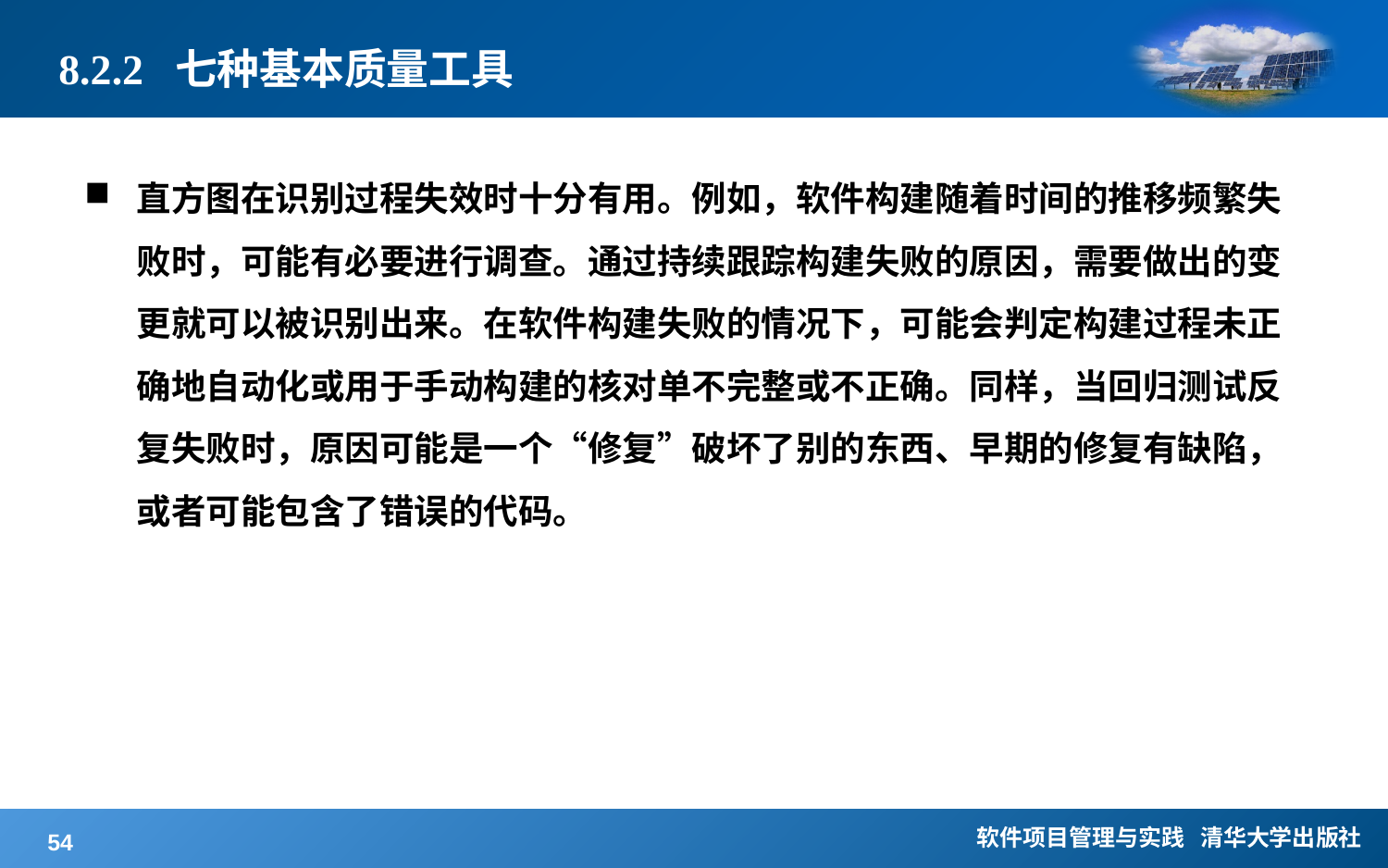

# 8.2.2  七种基本质量工具
直方图在识别过程失效时十分有用。例如，软件构建随着时间的推移频繁失败时，可能有必要进行调查。通过持续跟踪构建失败的原因，需要做出的变更就可以被识别出来。在软件构建失败的情况下，可能会判定构建过程未正确地自动化或用于手动构建的核对单不完整或不正确。同样，当回归测试反复失败时，原因可能是一个“修复”破坏了别的东西、早期的修复有缺陷，或者可能包含了错误的代码。